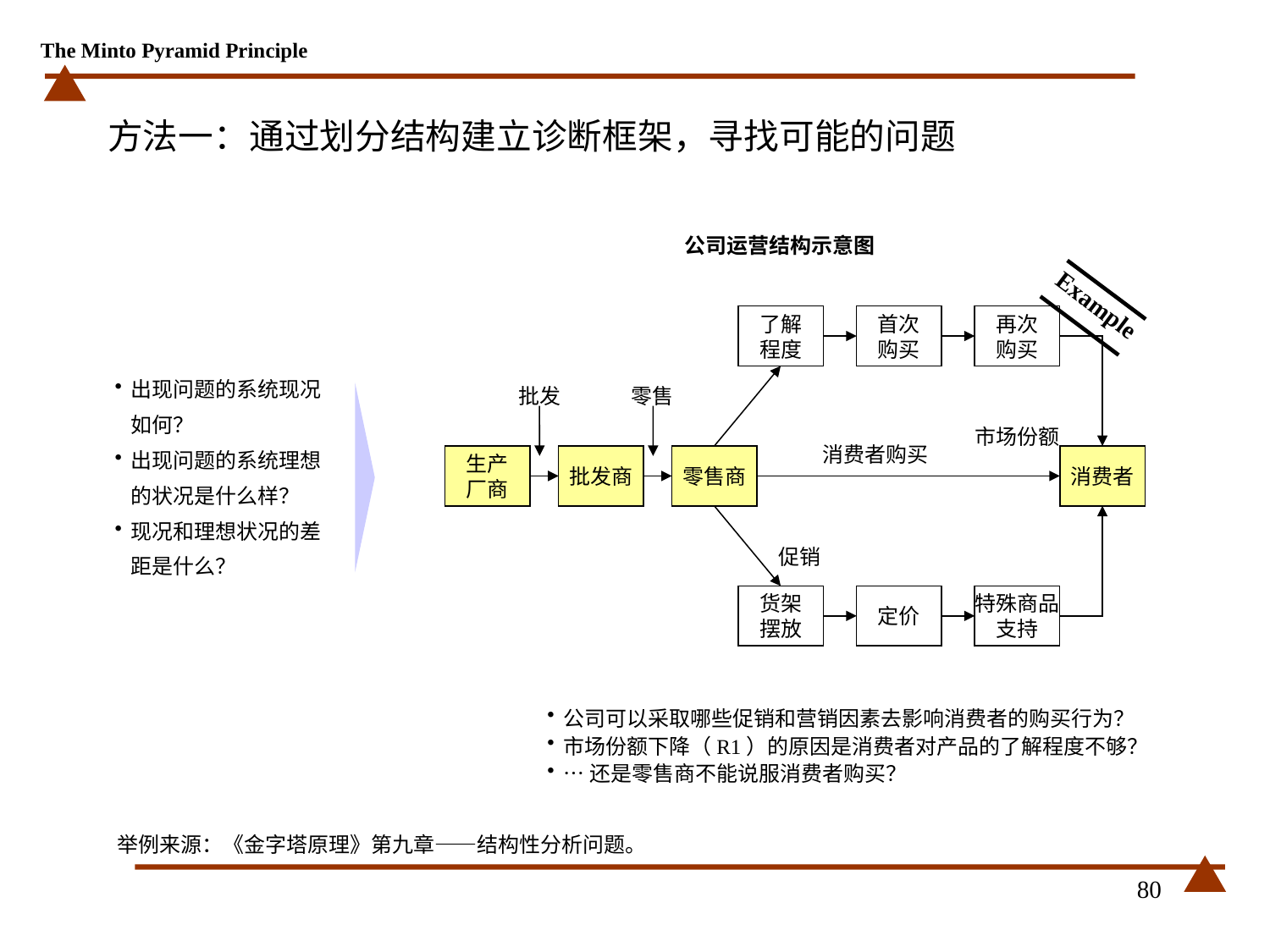

# 方法一：通过划分结构建立诊断框架，寻找可能的问题
公司运营结构示意图
Example

了解
程度
首次
购买
再次
购买
出现问题的系统现况如何？
出现问题的系统理想的状况是什么样？
现况和理想状况的差距是什么？
批发
零售

市场份额
消费者购买
生产
厂商
批发商
零售商
消费者

促销
货架
摆放
定价
特殊商品支持
公司可以采取哪些促销和营销因素去影响消费者的购买行为？
市场份额下降（R1）的原因是消费者对产品的了解程度不够？
…还是零售商不能说服消费者购买？
举例来源：《金字塔原理》第九章——结构性分析问题。
80